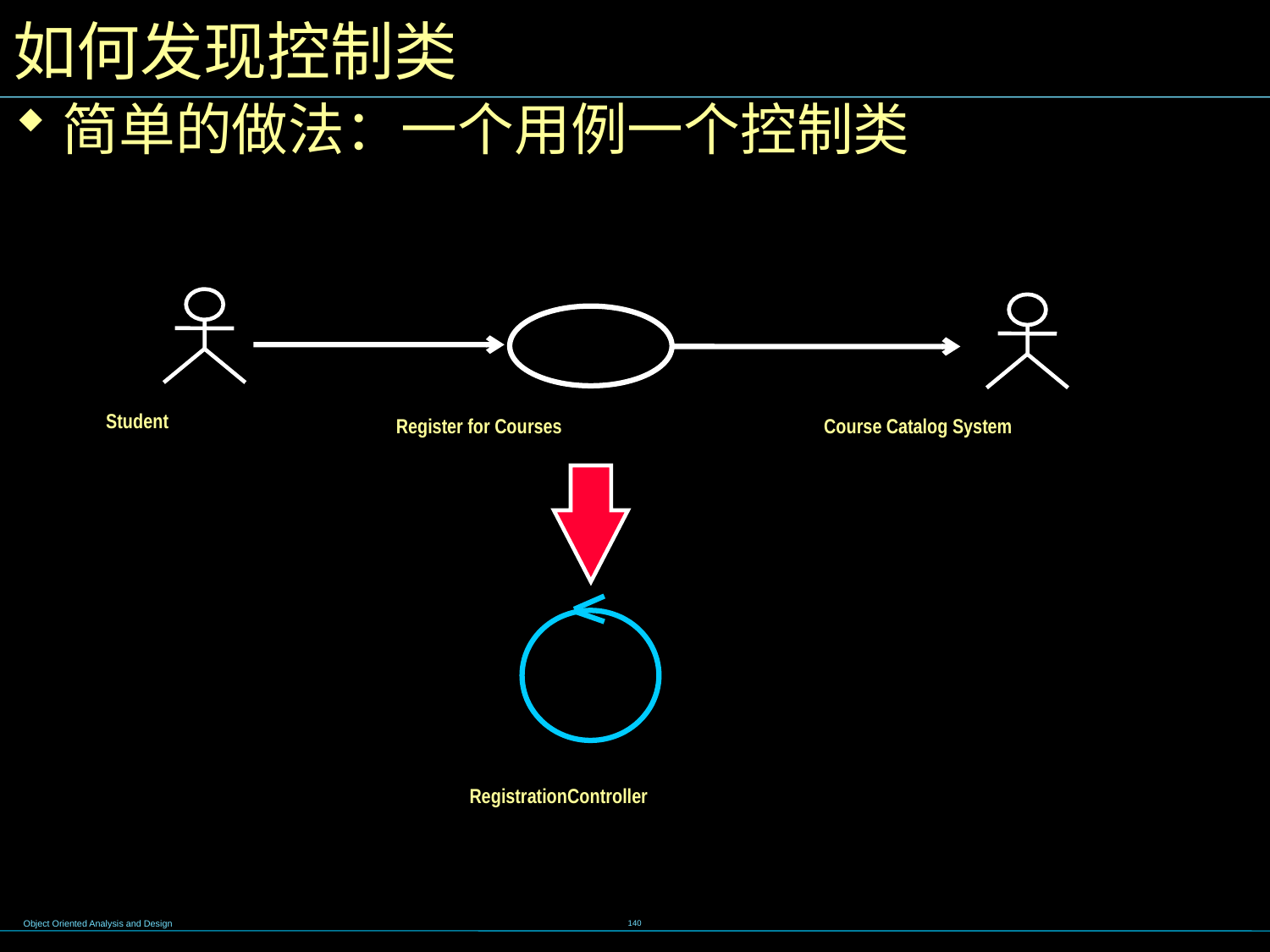

# 如何发现控制类
简单的做法：一个用例一个控制类

Student
Register for Courses
Course Catalog System

RegistrationController